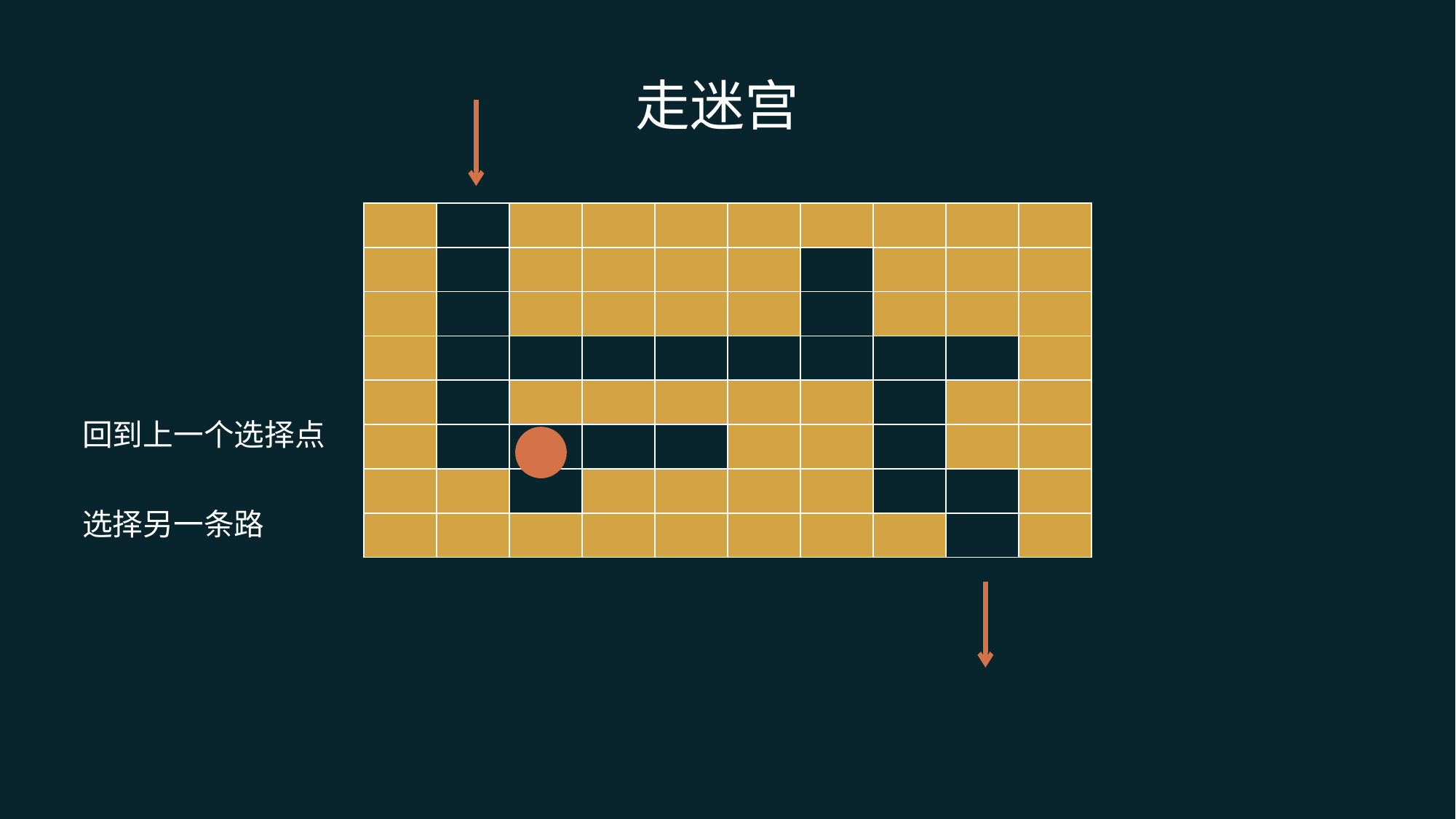

走迷宫
|  |  |  |  |  |  |  |  |  |  |
| --- | --- | --- | --- | --- | --- | --- | --- | --- | --- |
|  |  |  |  |  |  |  |  |  |  |
|  |  |  |  |  |  |  |  |  |  |
|  |  |  |  |  |  |  |  |  |  |
|  |  |  |  |  |  |  |  |  |  |
|  |  |  |  |  |  |  |  |  |  |
|  |  |  |  |  |  |  |  |  |  |
|  |  |  |  |  |  |  |  |  |  |
回到上一个选择点

选择另一条路